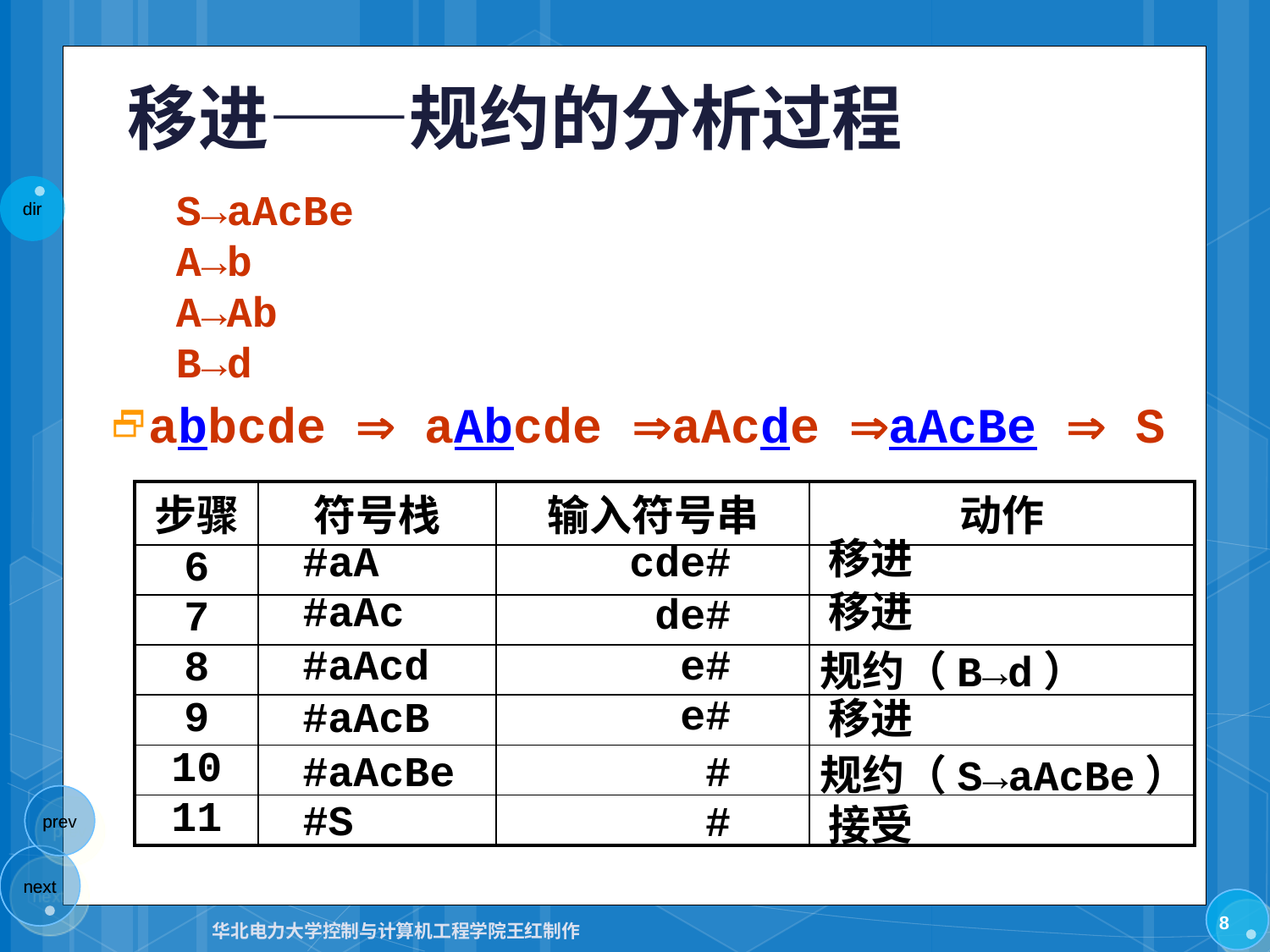

# 移进——规约的分析过程
S→aAcBe
A→b
A→Ab
B→d
abbcde ⇒ aAbcde ⇒aAcde ⇒aAcBe ⇒ S
| 步骤 | 符号栈 | 输入符号串 | 动作 |
| --- | --- | --- | --- |
| 6 |  |  |  |
| 7 |  |  |  |
| 8 |  |  |  |
| 9 |  |  |  |
| 10 |  |  |  |
| 11 |  |  |  |
移进
#aA
cde#
#aAc
移进
de#
#aAcd
e#
规约（B→d）
e#
#aAcB
移进
#aAcBe
#
规约（S→aAcBe）
#S
#
接受
8
华北电力大学控制与计算机工程学院王红制作